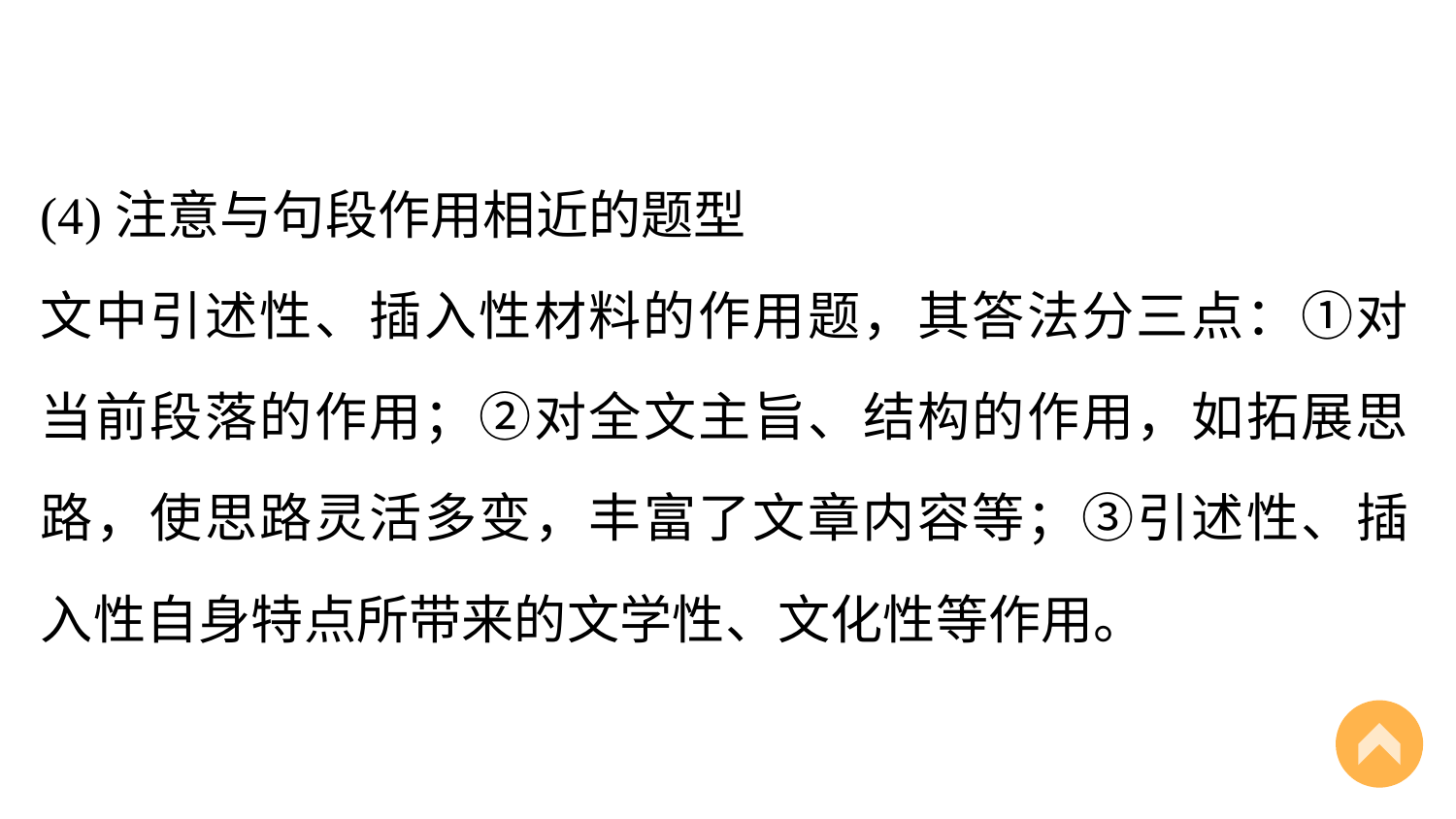

(4)注意与句段作用相近的题型
文中引述性、插入性材料的作用题，其答法分三点：①对当前段落的作用；②对全文主旨、结构的作用，如拓展思路，使思路灵活多变，丰富了文章内容等；③引述性、插入性自身特点所带来的文学性、文化性等作用。